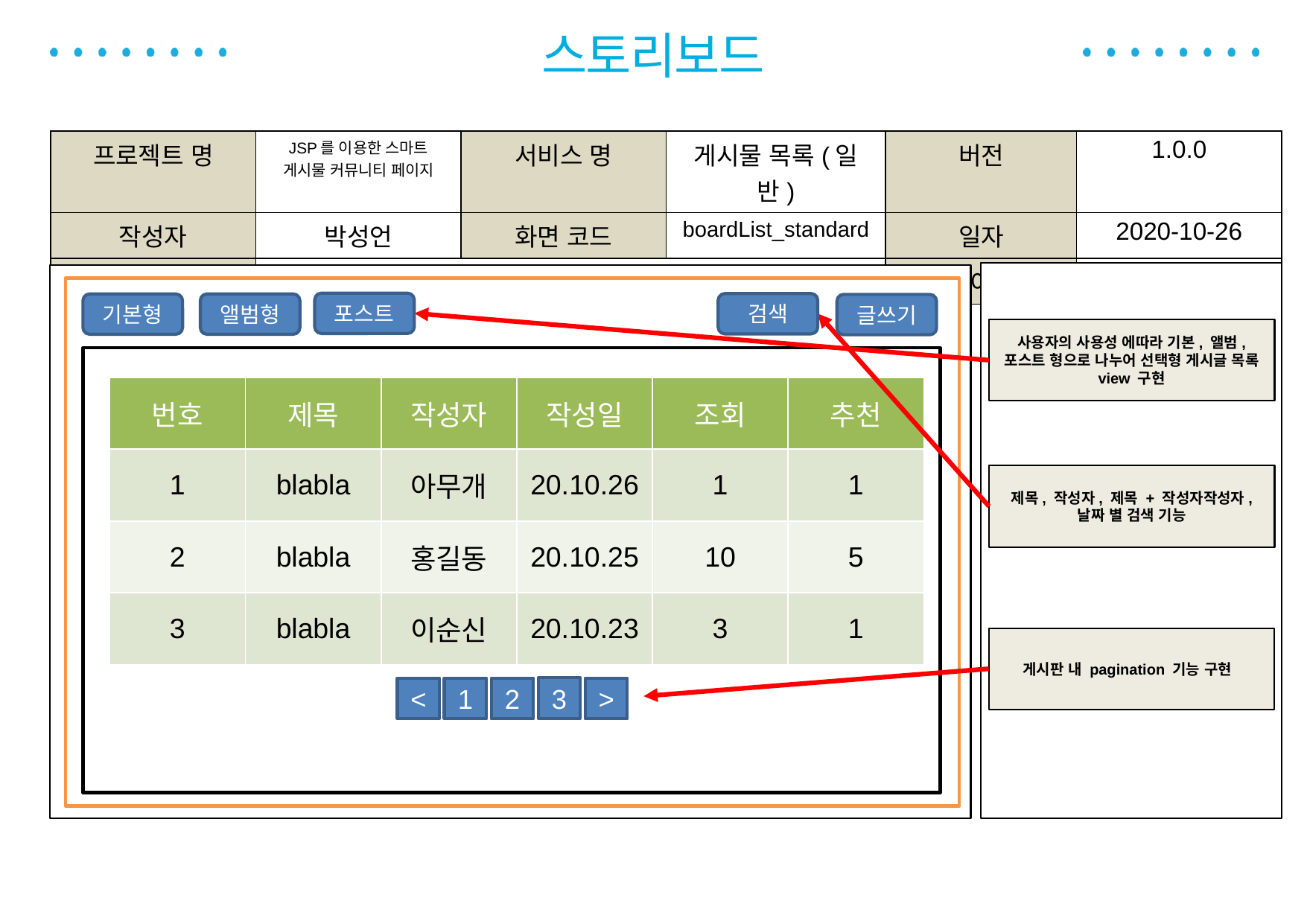

스토리보드
| 프로젝트 명 | JSP를 이용한 스마트 게시물 커뮤니티 페이지 | 서비스 명 | 게시물 목록(일반) | 버전 | 1.0.0 |
| --- | --- | --- | --- | --- | --- |
| 작성자 | 박성언 | 화면 코드 | boardList\_standard | 일자 | 2020-10-26 |
| 화면경로 | ./board/board\_list.jsp |  |  | 페이지 |  |

포스트
검색
기본형
앨범형
글쓰기
사용자의 사용성 에따라 기본, 앨범, 포스트 형으로 나누어 선택형 게시글 목록 view 구현

| 번호 | 제목 | 작성자 | 작성일 | 조회 | 추천 |
| --- | --- | --- | --- | --- | --- |
| 1 | blabla | 아무개 | 20.10.26 | 1 | 1 |
| 2 | blabla | 홍길동 | 20.10.25 | 10 | 5 |
| 3 | blabla | 이순신 | 20.10.23 | 3 | 1 |
제목, 작성자, 제목 + 작성자작성자, 날짜 별 검색 기능
게시판 내 pagination 기능 구현
3
<
1
2
>